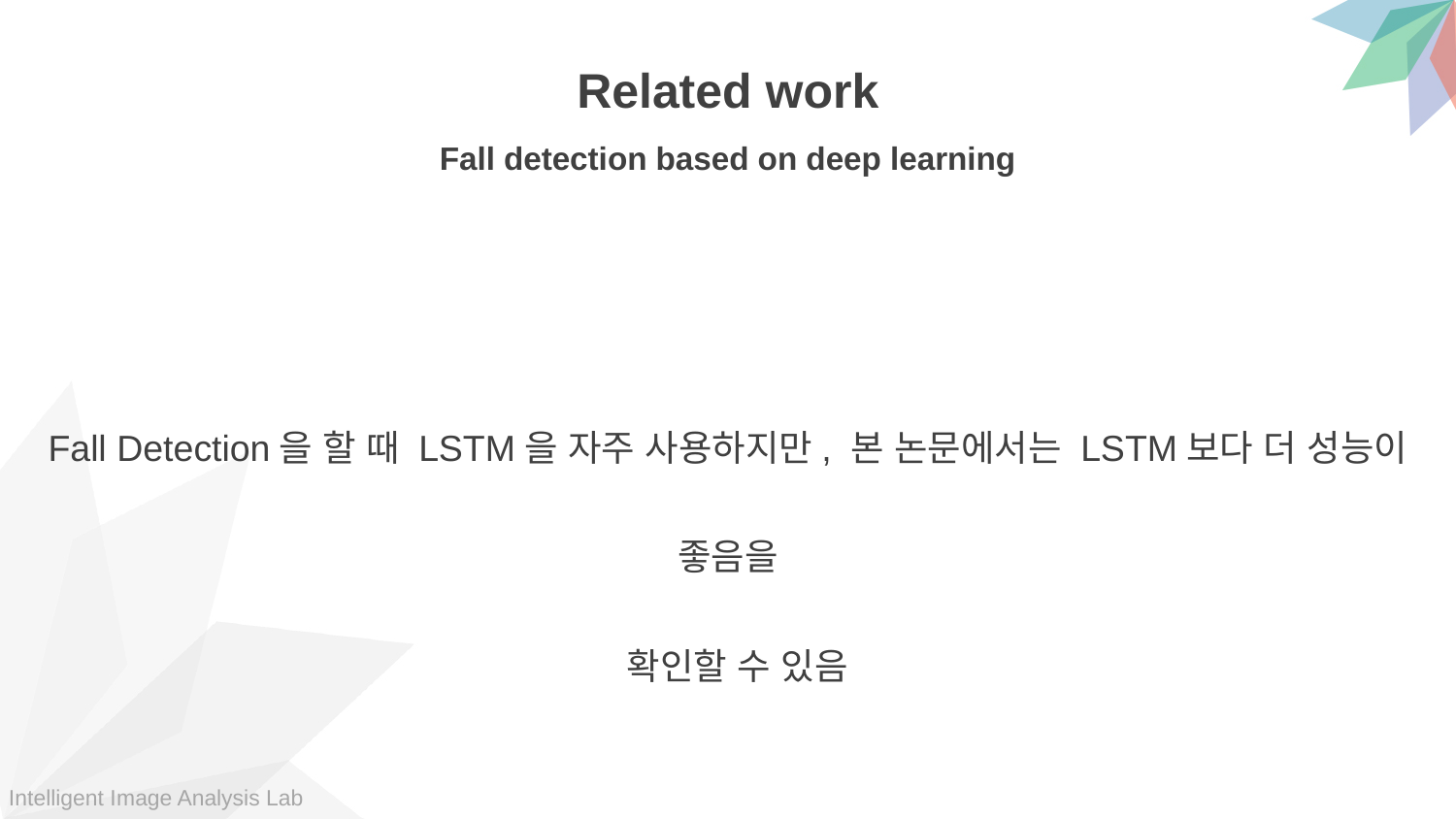

Related work
Fall detection based on deep learning
Fall Detection을 할 때 LSTM을 자주 사용하지만, 본 논문에서는 LSTM보다 더 성능이 좋음을
 확인할 수 있음